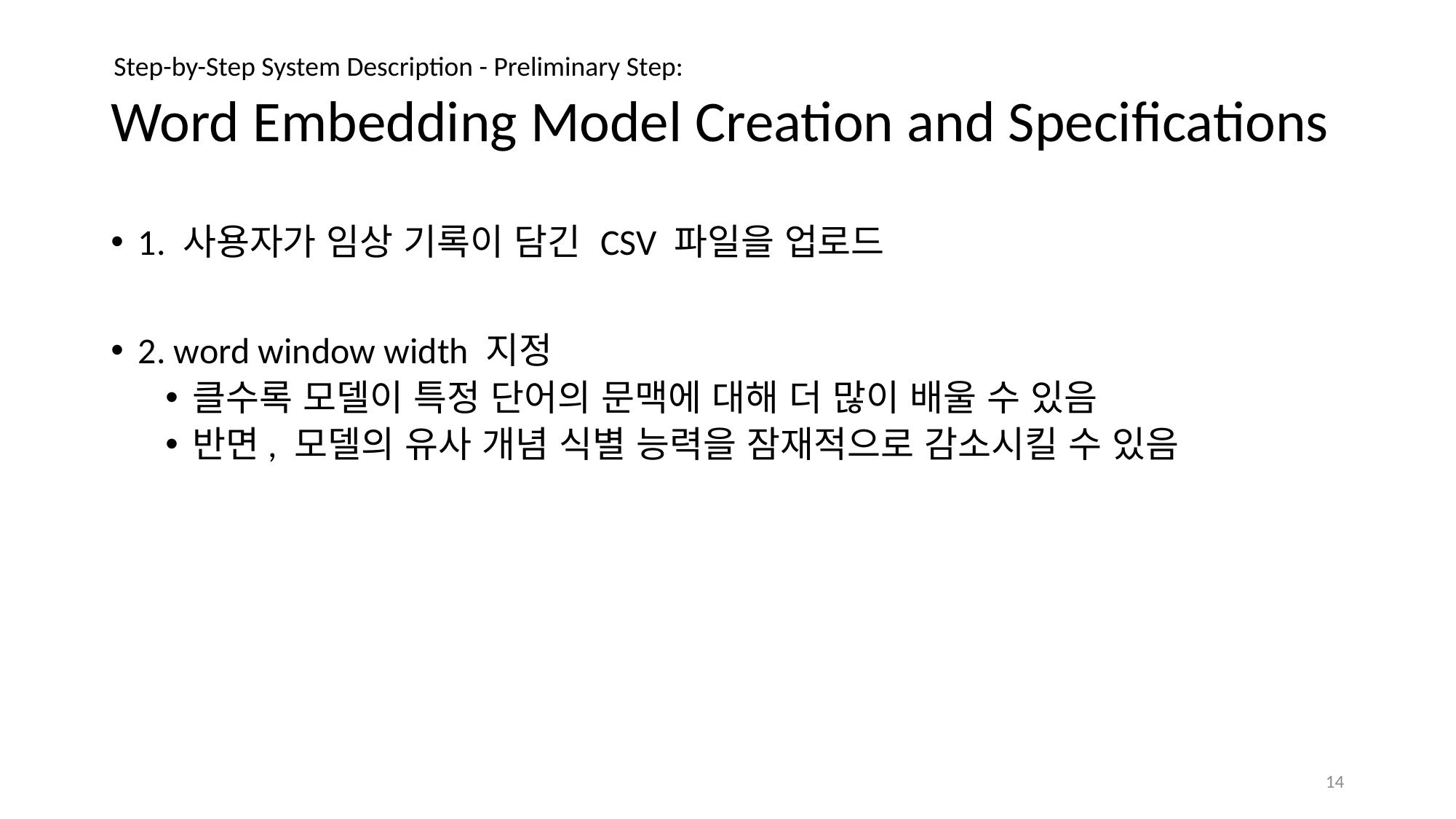

# Word Embedding Model Creation and Specifications
Step-by-Step System Description - Preliminary Step:
1. 사용자가 임상 기록이 담긴 CSV 파일을 업로드

2. word window width 지정
클수록 모델이 특정 단어의 문맥에 대해 더 많이 배울 수 있음
반면, 모델의 유사 개념 식별 능력을 잠재적으로 감소시킬 수 있음
14